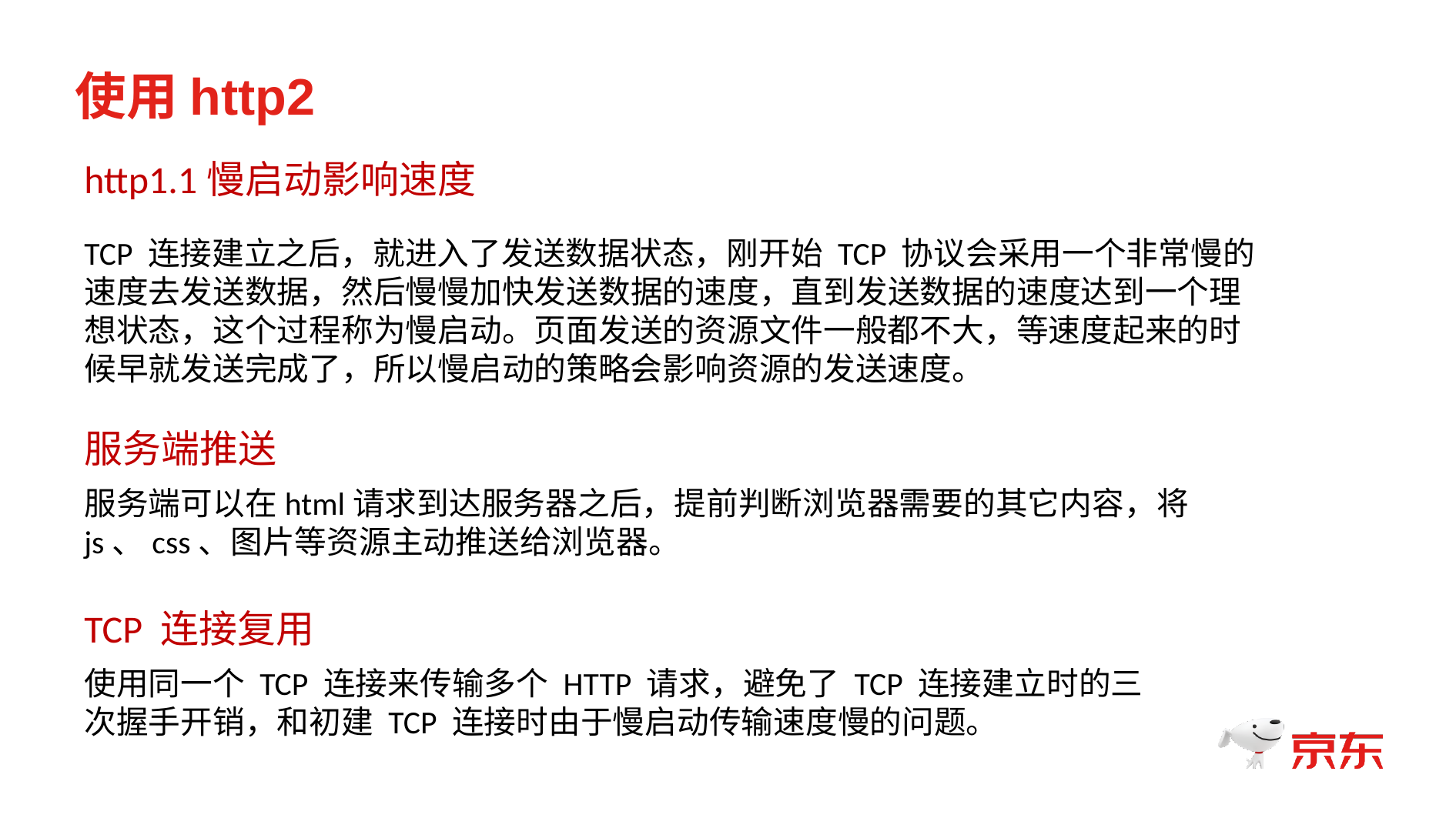

使用http2
http1.1慢启动影响速度
TCP 连接建立之后，就进入了发送数据状态，刚开始 TCP 协议会采用一个非常慢的速度去发送数据，然后慢慢加快发送数据的速度，直到发送数据的速度达到一个理想状态，这个过程称为慢启动。页面发送的资源文件一般都不大，等速度起来的时候早就发送完成了，所以慢启动的策略会影响资源的发送速度。
服务端推送
服务端可以在html请求到达服务器之后，提前判断浏览器需要的其它内容，将js、css、图片等资源主动推送给浏览器。
TCP 连接复用
使用同一个 TCP 连接来传输多个 HTTP 请求，避免了 TCP 连接建立时的三次握手开销，和初建 TCP 连接时由于慢启动传输速度慢的问题。